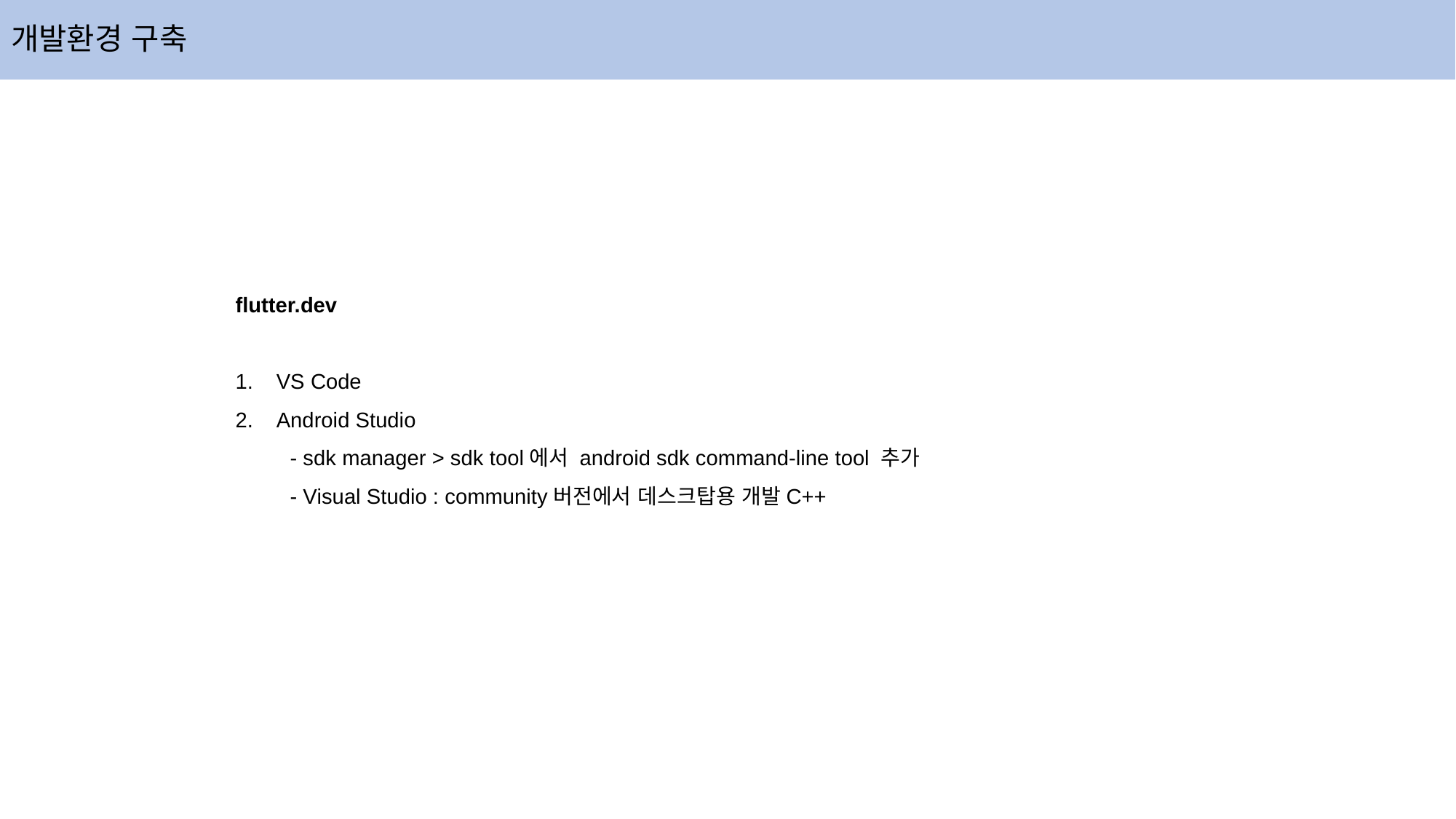

# 개발환경 구축

flutter.dev

VS Code
Android Studio
- sdk manager > sdk tool에서 android sdk command-line tool 추가
- Visual Studio : community버전에서 데스크탑용 개발C++